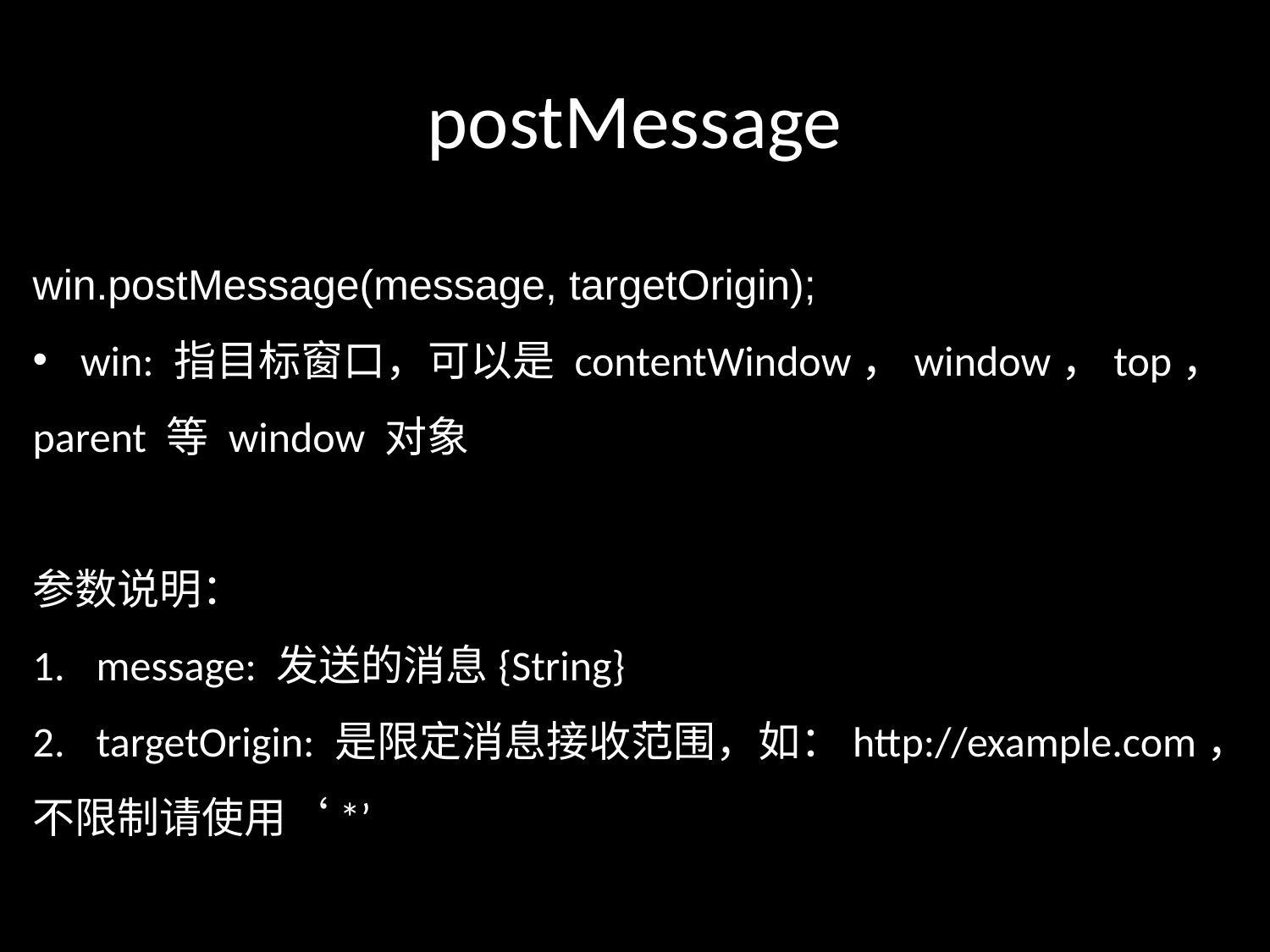

# postMessage
win.postMessage(message, targetOrigin);
win: 指目标窗口，可以是 contentWindow，window，top，
parent 等 window 对象

参数说明：
message: 发送的消息{String}
targetOrigin: 是限定消息接收范围，如：http://example.com，
不限制请使用‘*’